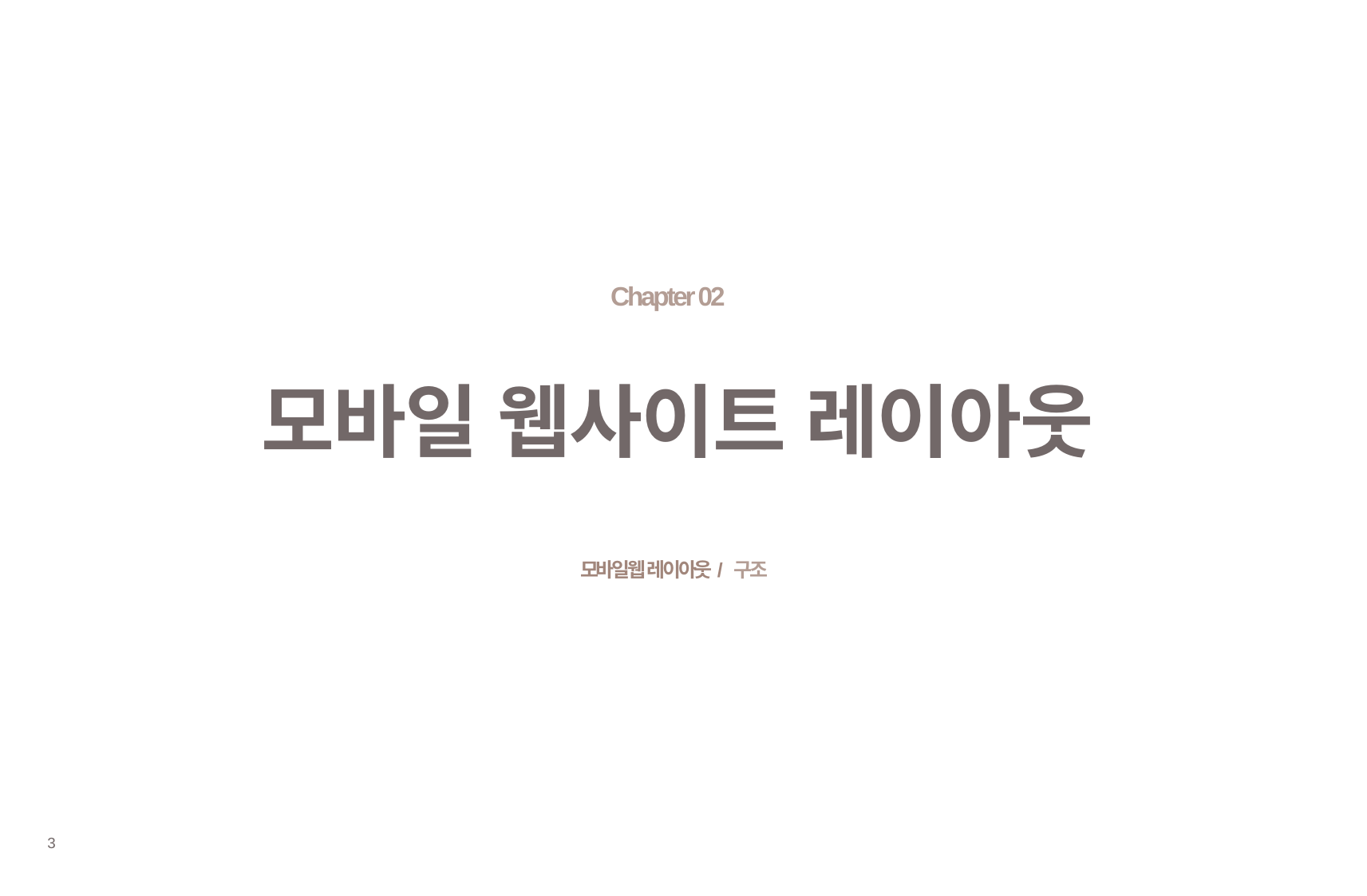

Chapter 02
# 모바일 웹사이트 레이아웃
모바일웹 레이아웃/  구조